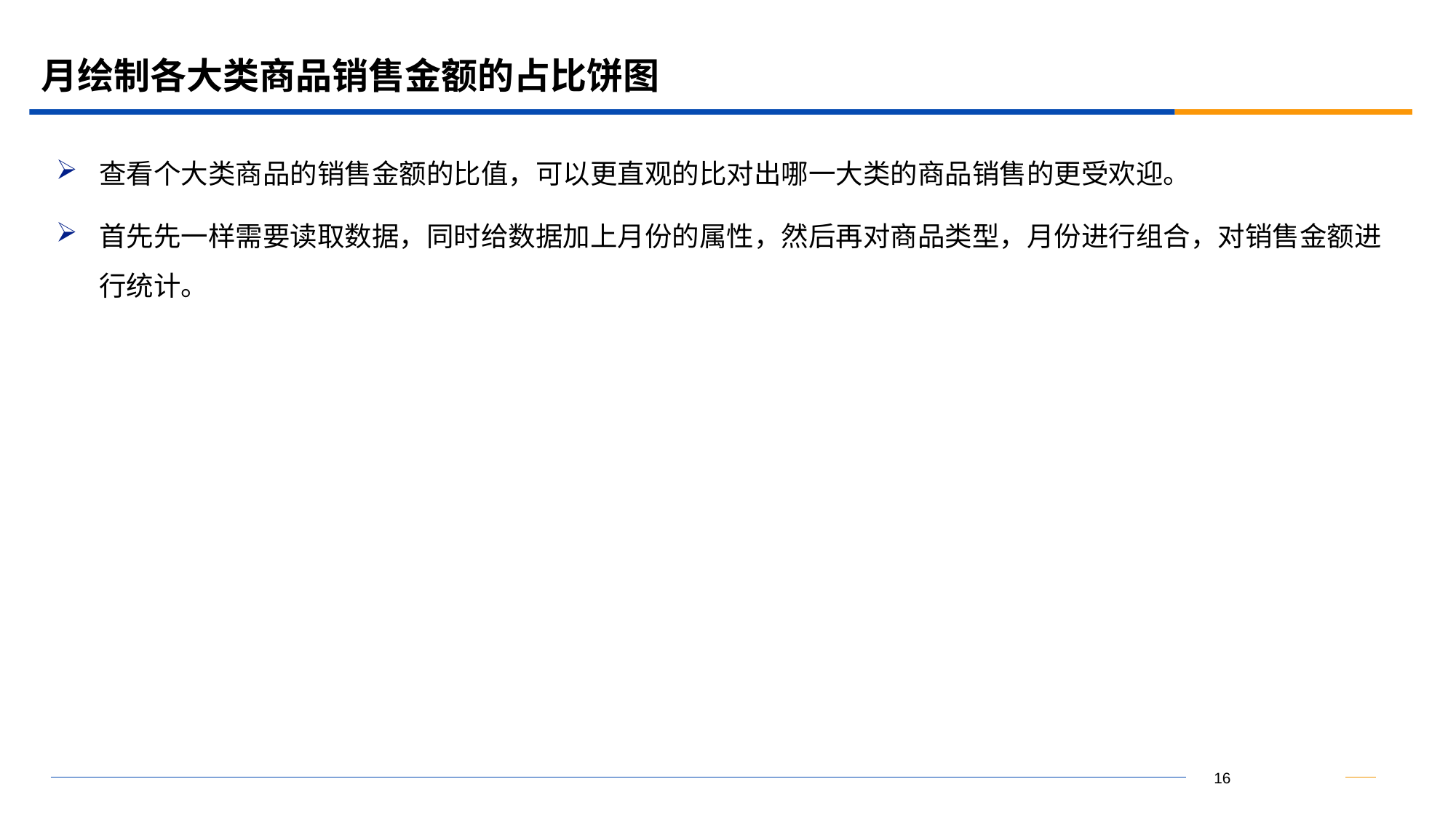

# 月绘制各大类商品销售金额的占比饼图
查看个大类商品的销售金额的比值，可以更直观的比对出哪一大类的商品销售的更受欢迎。
首先先一样需要读取数据，同时给数据加上月份的属性，然后再对商品类型，月份进行组合，对销售金额进行统计。